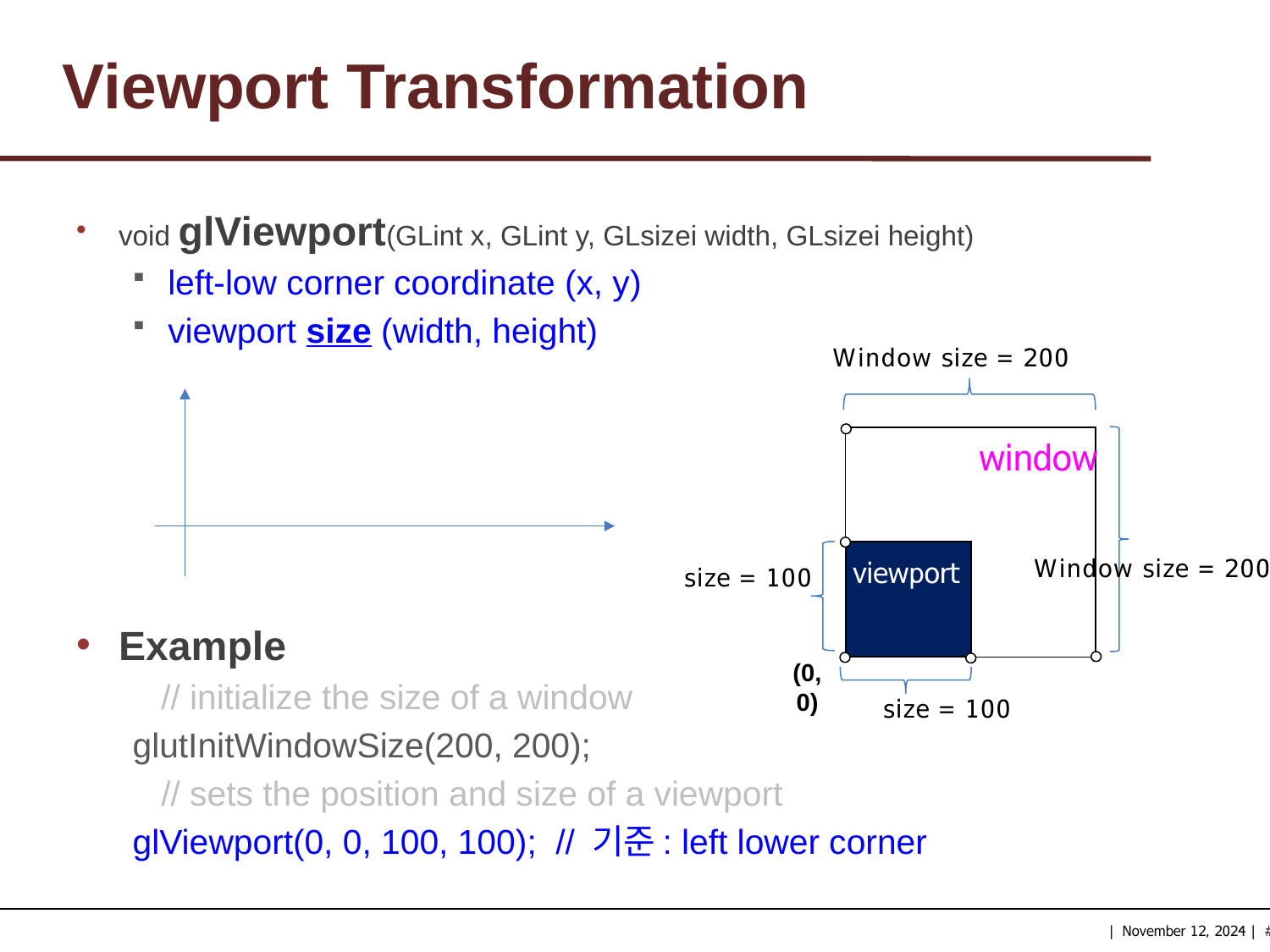

# Viewport Transformation
void glViewport(GLint x, GLint y, GLsizei width, GLsizei height)
left-low corner coordinate (x, y)
viewport size (width, height)

Example
   // initialize the size of a window
glutInitWindowSize(200, 200);
   // sets the position and size of a viewport
glViewport(0, 0, 100, 100);  // 기준: left lower corner

Window size = 200

(0, 0)

window

Window size = 200
viewport
size = 100

size = 100